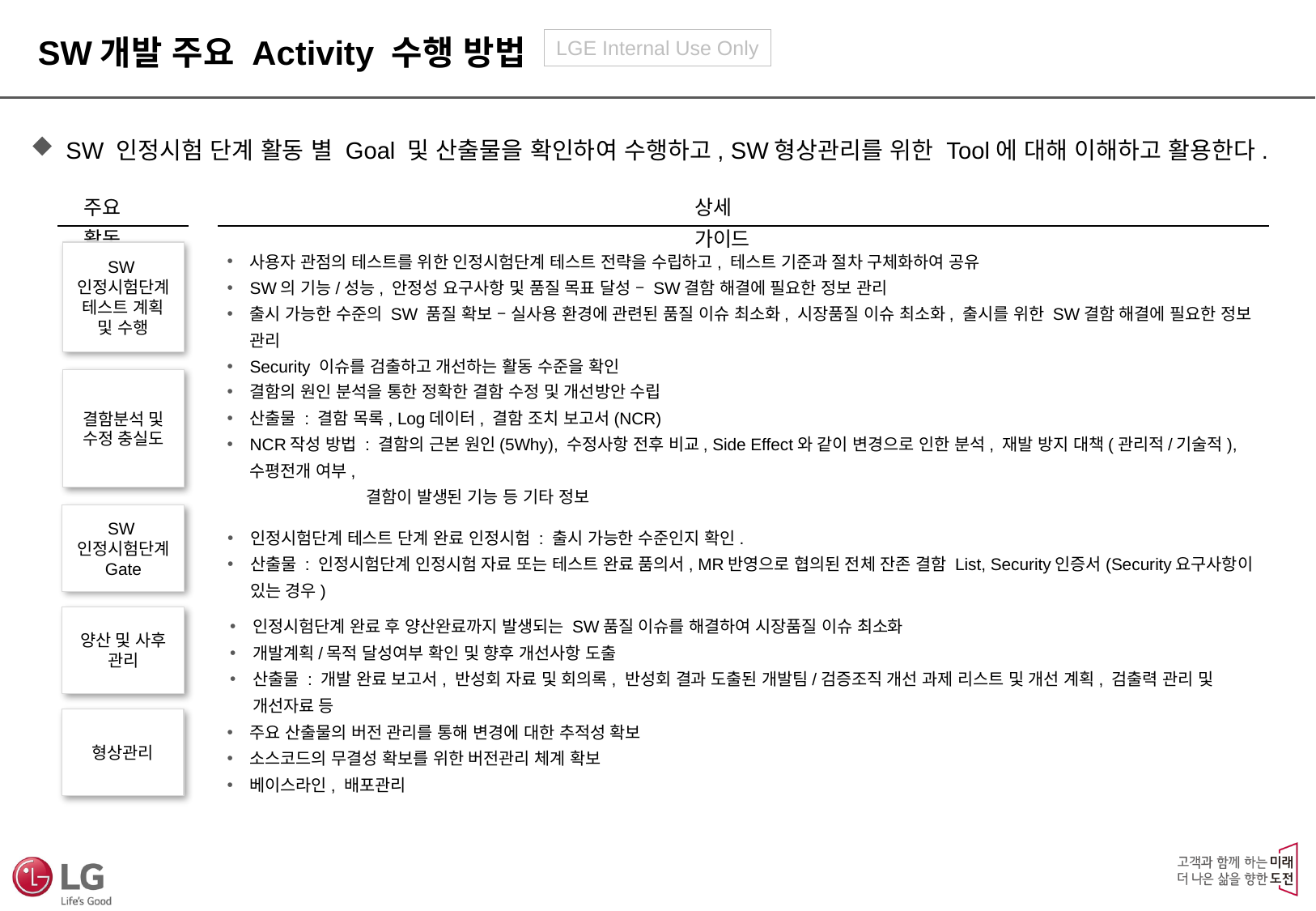

SW개발 주요 Activity 수행 방법
 SW 인정시험 단계 활동 별 Goal 및 산출물을 확인하여 수행하고, SW형상관리를 위한 Tool에 대해 이해하고 활용한다.
상세 가이드
주요 활동
사용자 관점의 테스트를 위한 인정시험단계 테스트 전략을 수립하고, 테스트 기준과 절차 구체화하여 공유
SW의 기능/성능, 안정성 요구사항 및 품질 목표 달성 – SW결함 해결에 필요한 정보 관리
출시 가능한 수준의 SW 품질 확보 – 실사용 환경에 관련된 품질 이슈 최소화, 시장품질 이슈 최소화, 출시를 위한 SW결함 해결에 필요한 정보 관리
Security 이슈를 검출하고 개선하는 활동 수준을 확인
SW인정시험단계 테스트 계획 및 수행
결함의 원인 분석을 통한 정확한 결함 수정 및 개선방안 수립
산출물 : 결함 목록, Log데이터, 결함 조치 보고서(NCR)
NCR작성 방법 : 결함의 근본 원인(5Why), 수정사항 전후 비교, Side Effect와 같이 변경으로 인한 분석, 재발 방지 대책(관리적/기술적), 수평전개 여부,
                             결함이 발생된 기능 등 기타 정보
결함분석 및 수정 충실도
SW인정시험단계 Gate
인정시험단계 테스트 단계 완료 인정시험 : 출시 가능한 수준인지 확인.
산출물 : 인정시험단계 인정시험 자료 또는 테스트 완료 품의서, MR반영으로 협의된 전체 잔존 결함 List, Security인증서(Security요구사항이 있는 경우)

인정시험단계 완료 후 양산완료까지 발생되는 SW품질 이슈를 해결하여 시장품질 이슈 최소화
개발계획/목적 달성여부 확인 및 향후 개선사항 도출
산출물 : 개발 완료 보고서, 반성회 자료 및 회의록, 반성회 결과 도출된 개발팀/검증조직 개선 과제 리스트 및 개선 계획, 검출력 관리 및 개선자료 등
양산 및 사후 관리
형상관리
주요 산출물의 버전 관리를 통해 변경에 대한 추적성 확보
소스코드의 무결성 확보를 위한 버전관리 체계 확보
베이스라인, 배포관리